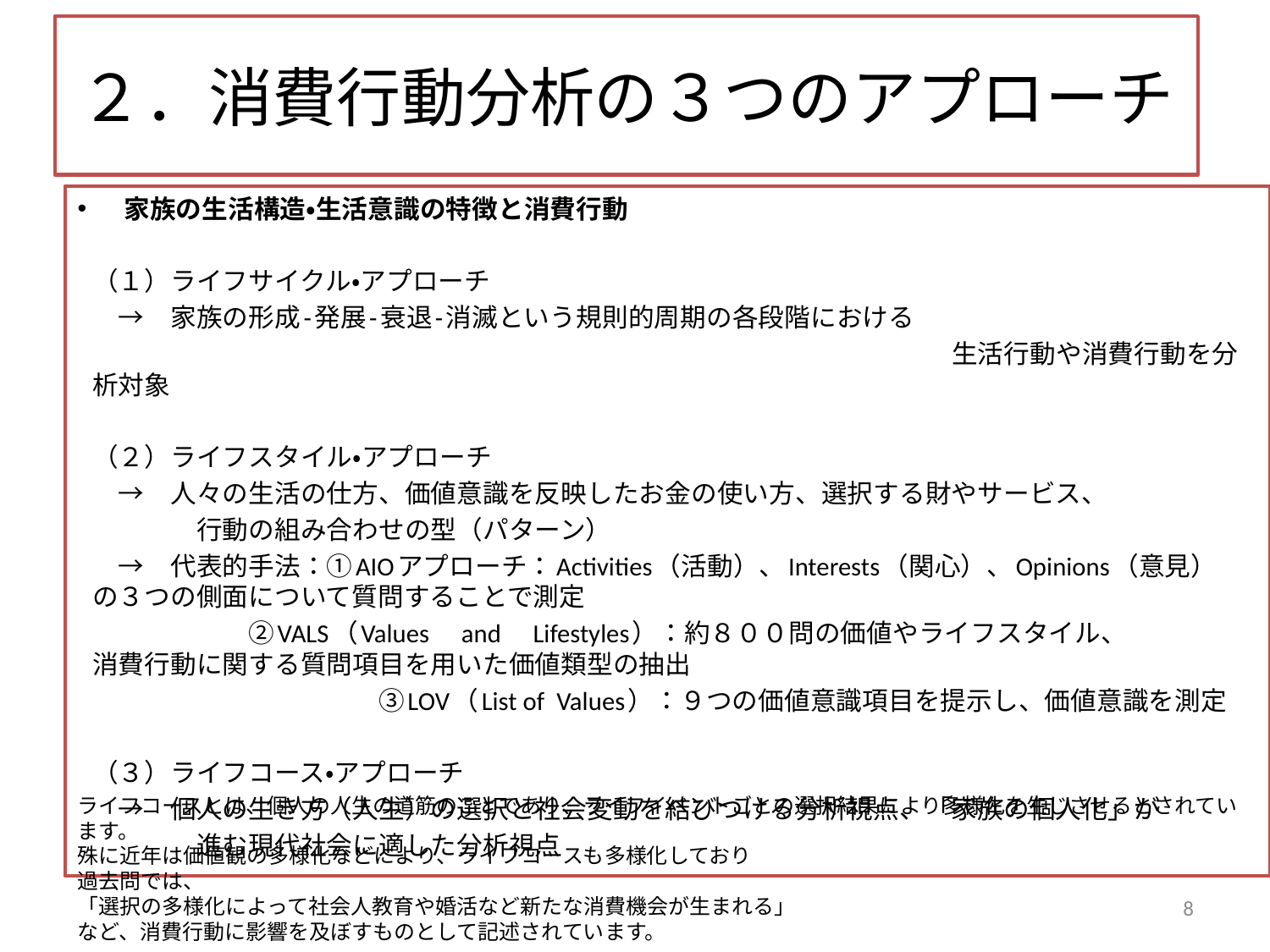

# ２．消費行動分析の３つのアプローチ
家族の生活構造・生活意識の特徴と消費行動

（１）ライフサイクル・アプローチ
　→　家族の形成-発展-衰退-消滅という規則的周期の各段階における
　　　　　　　　　　　　　　　　　　　　　　　　　　　　　　　　　生活行動や消費行動を分析対象

（２）ライフスタイル・アプローチ
　→　人々の生活の仕方、価値意識を反映したお金の使い方、選択する財やサービス、
　　　　行動の組み合わせの型（パターン）
　→　代表的手法：①AIOアプローチ：Activities（活動）、Interests（関心）、Opinions（意見）		の３つの側面について質問することで測定
	　　　　　　②VALS（Values　and　Lifestyles）：約８００問の価値やライフスタイル、　　　　		消費行動に関する質問項目を用いた価値類型の抽出
　　　　　　　　　　　③LOV（List of  Values）：９つの価値意識項目を提示し、価値意識を測定

（３）ライフコース・アプローチ
　→　個人の生き方（人生）の選択と社会変動を結びつける分析視点、「家族の個人化」が
　　　　進む現代社会に適した分析視点

ライフコースとは、個人の人生の道筋のことであり、ライフイベントごとの選択結果により多様化を生じさせるとされています。
殊に近年は価値観の多様化などにより、ライフコースも多様化しており
過去問では、
「選択の多様化によって社会人教育や婚活など新たな消費機会が生まれる」
など、消費行動に影響を及ぼすものとして記述されています。
8